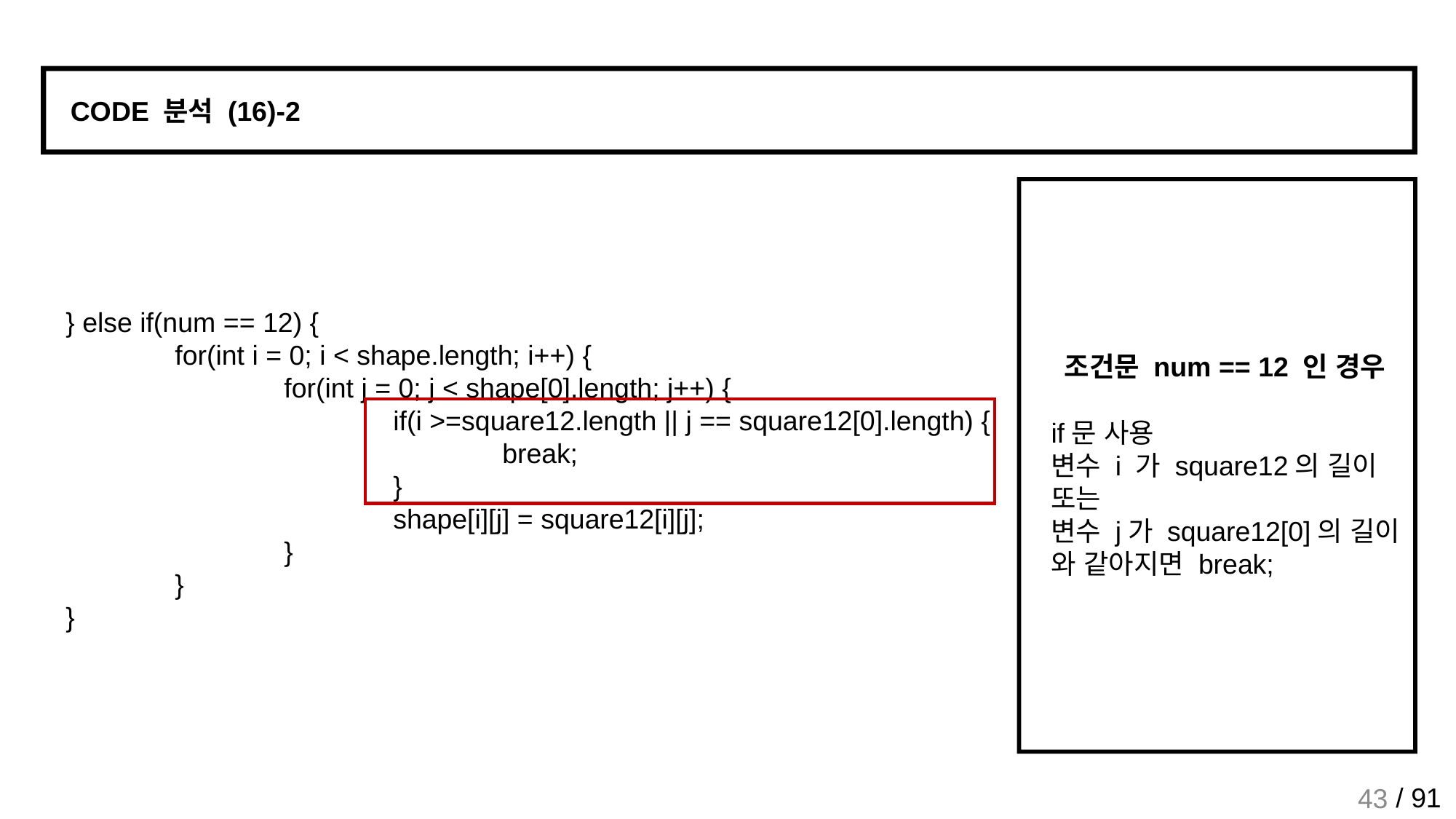

CODE 분석 (16)-2

	} else if(num == 12) {
		for(int i = 0; i < shape.length; i++) {
			for(int j = 0; j < shape[0].length; j++) {
				if(i >=square12.length || j == square12[0].length) {
					break;
				}
				shape[i][j] = square12[i][j];
			}
		}
	}
조건문 num == 12 인 경우

if문 사용
변수 i 가 square12의 길이
또는
변수 j가 square12[0]의 길이
와 같아지면 break;
43